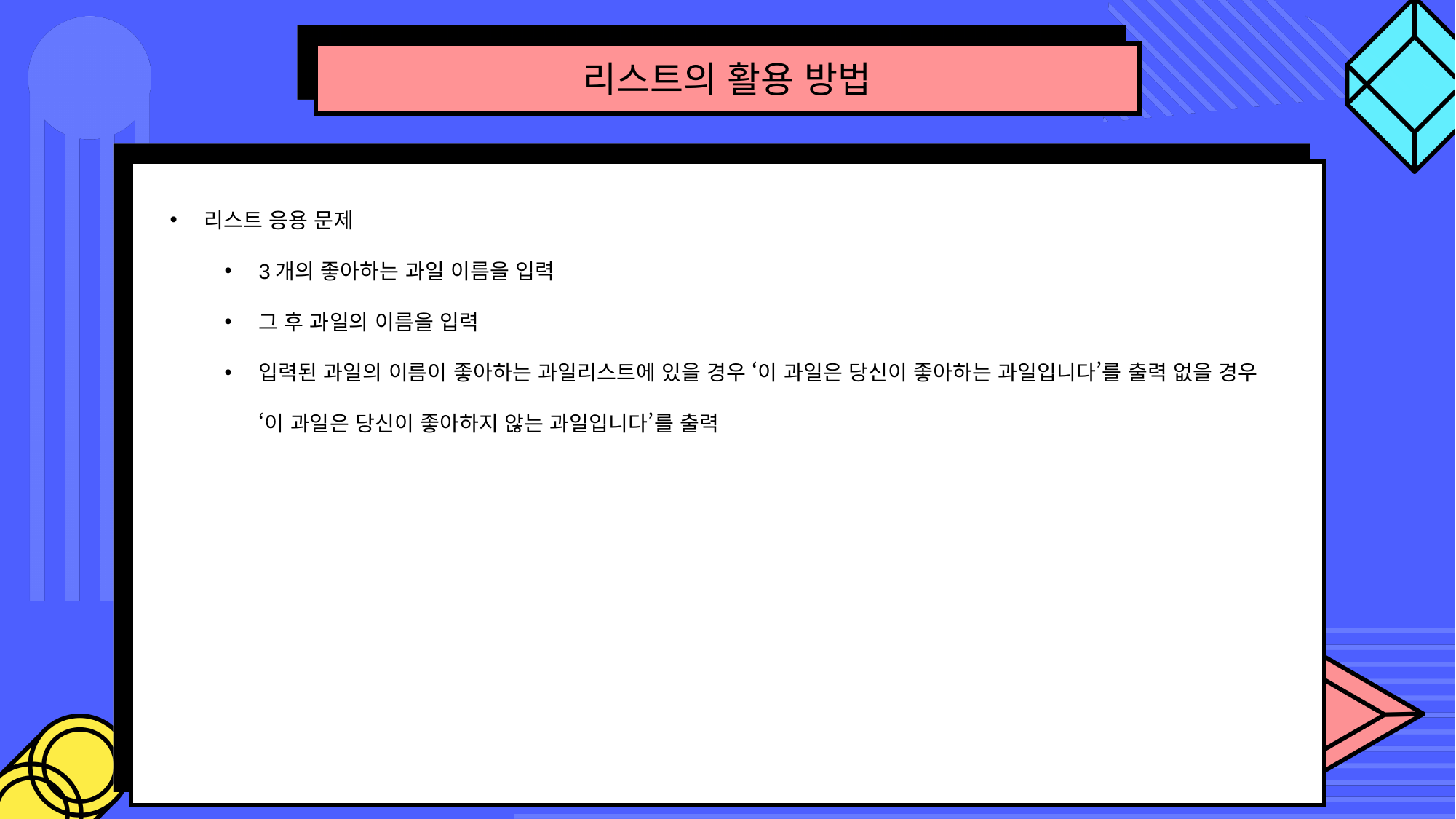

리스트의 활용 방법

리스트 응용 문제
3개의 좋아하는 과일 이름을 입력
그 후 과일의 이름을 입력
입력된 과일의 이름이 좋아하는 과일리스트에 있을 경우 ‘이 과일은 당신이 좋아하는 과일입니다’를 출력 없을 경우 ‘이 과일은 당신이 좋아하지 않는 과일입니다’를 출력